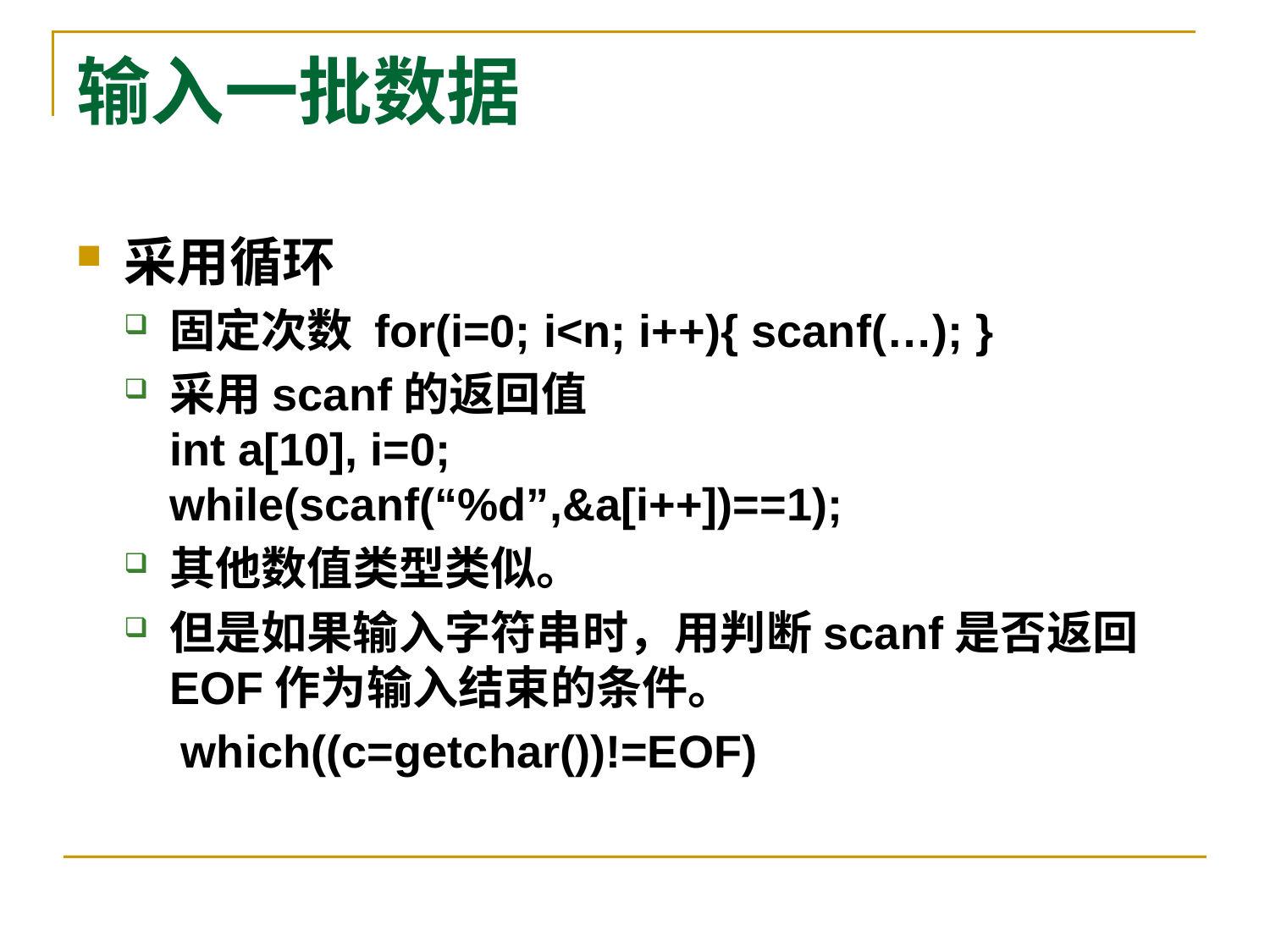

# 输入一批数据
采用循环
固定次数 for(i=0; i<n; i++){ scanf(…); }
采用scanf的返回值
int a[10], i=0;
while(scanf(“%d”,&a[i++])==1);
其他数值类型类似。
但是如果输入字符串时，用判断scanf是否返回EOF作为输入结束的条件。
　which((c=getchar())!=EOF)